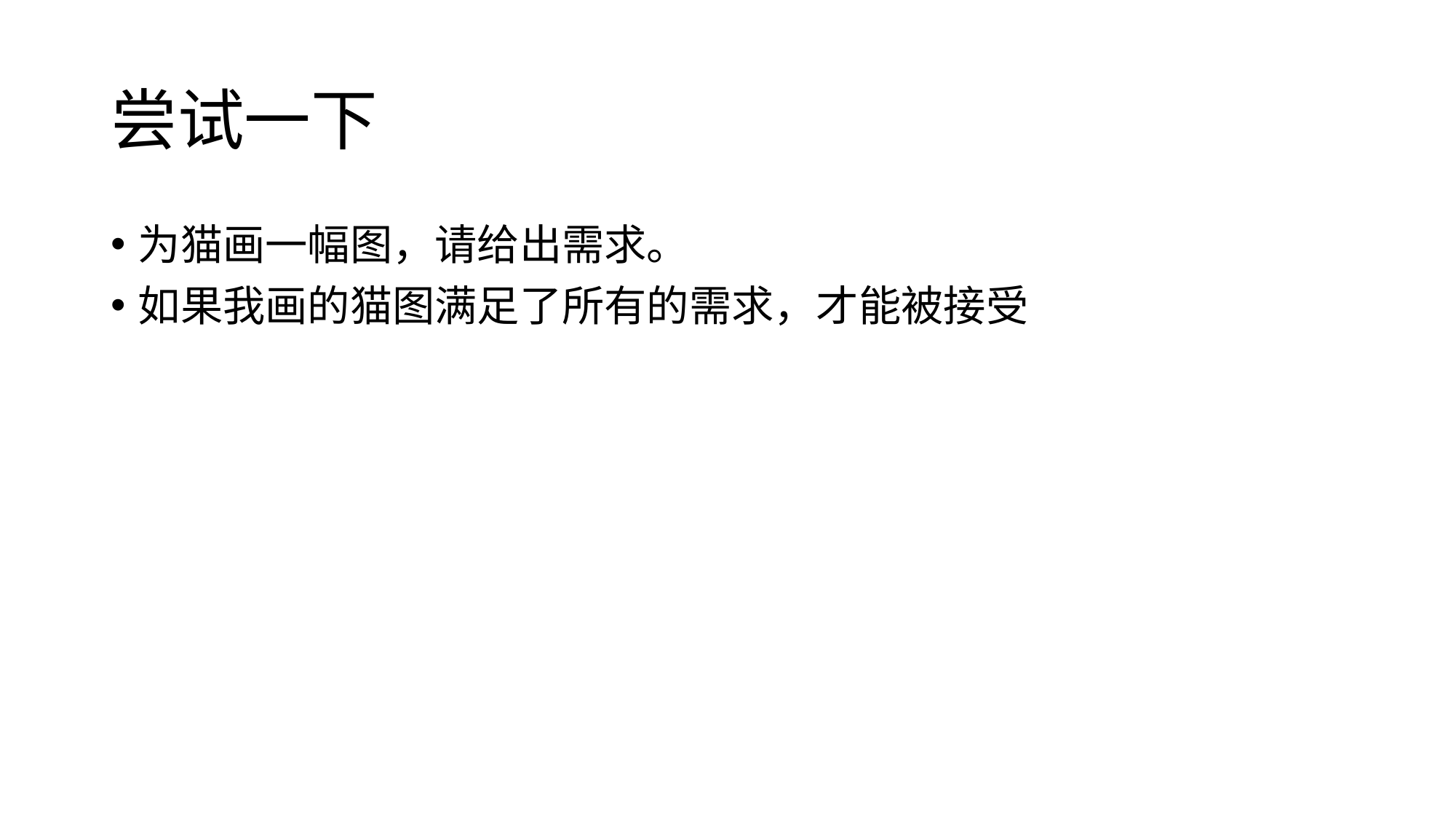

# 尝试一下
为猫画一幅图，请给出需求。
如果我画的猫图满足了所有的需求，才能被接受